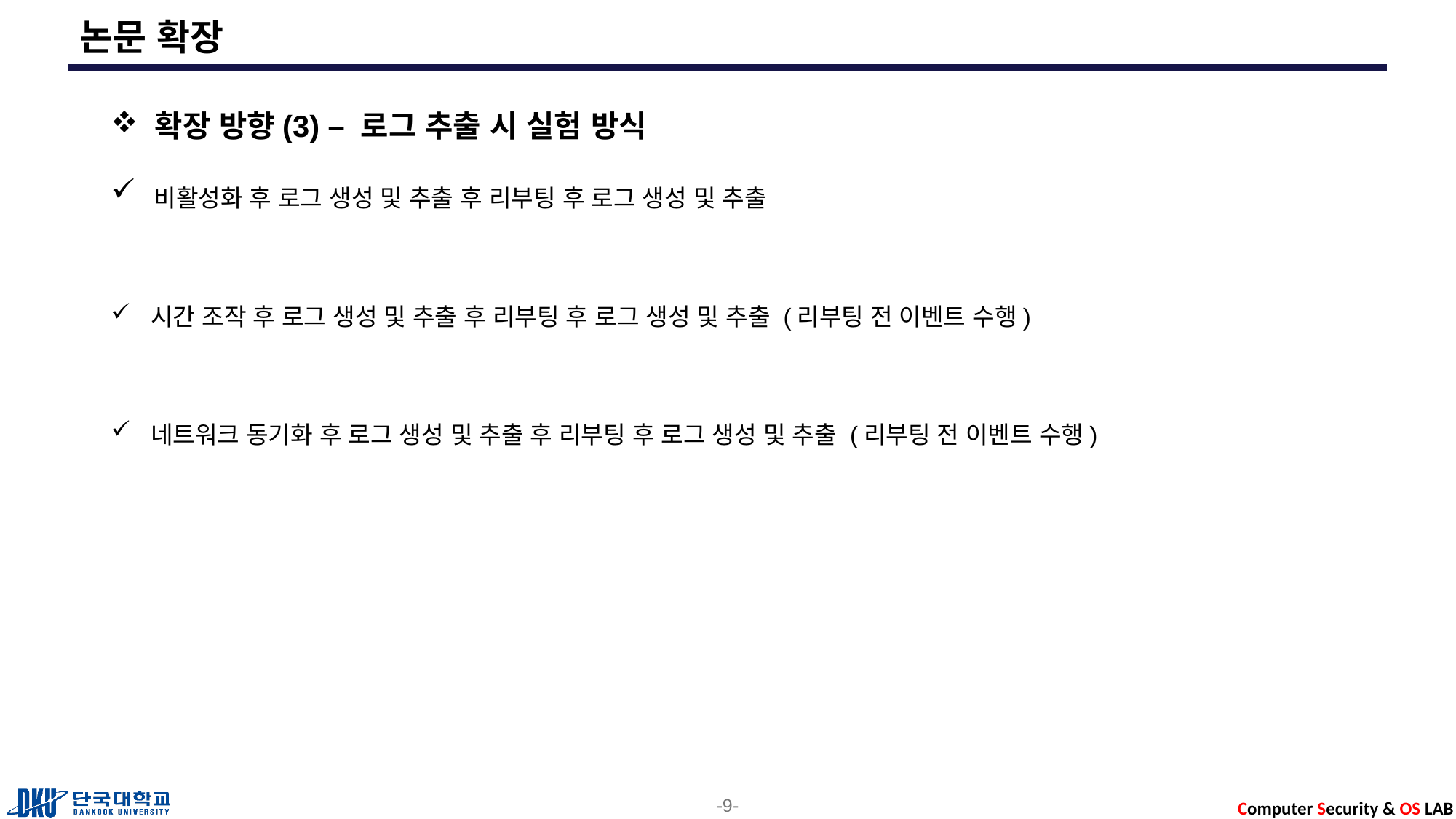

# 논문 확장
 확장 방향(3) – 로그 추출 시 실험 방식
 비활성화 후 로그 생성 및 추출 후 리부팅 후 로그 생성 및 추출

 시간 조작 후 로그 생성 및 추출 후 리부팅 후 로그 생성 및 추출 (리부팅 전 이벤트 수행)

 네트워크 동기화 후 로그 생성 및 추출 후 리부팅 후 로그 생성 및 추출 (리부팅 전 이벤트 수행)

-9-